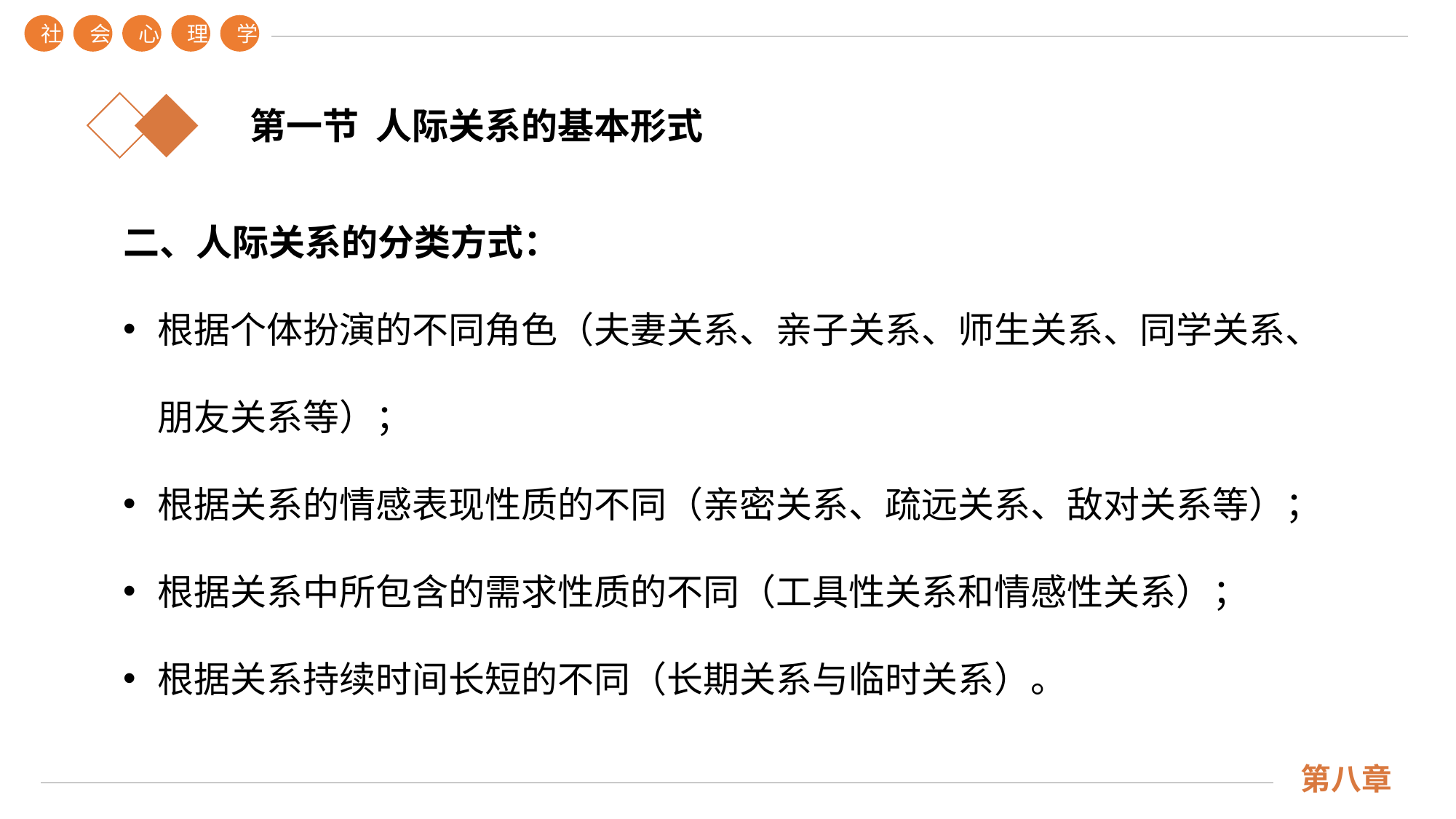

社
会
心
理
学

第一节  人际关系的基本形式
二、人际关系的分类方式：
根据个体扮演的不同角色（夫妻关系、亲子关系、师生关系、同学关系、朋友关系等）；
根据关系的情感表现性质的不同（亲密关系、疏远关系、敌对关系等）；
根据关系中所包含的需求性质的不同（工具性关系和情感性关系）；
根据关系持续时间长短的不同（长期关系与临时关系）。
第八章